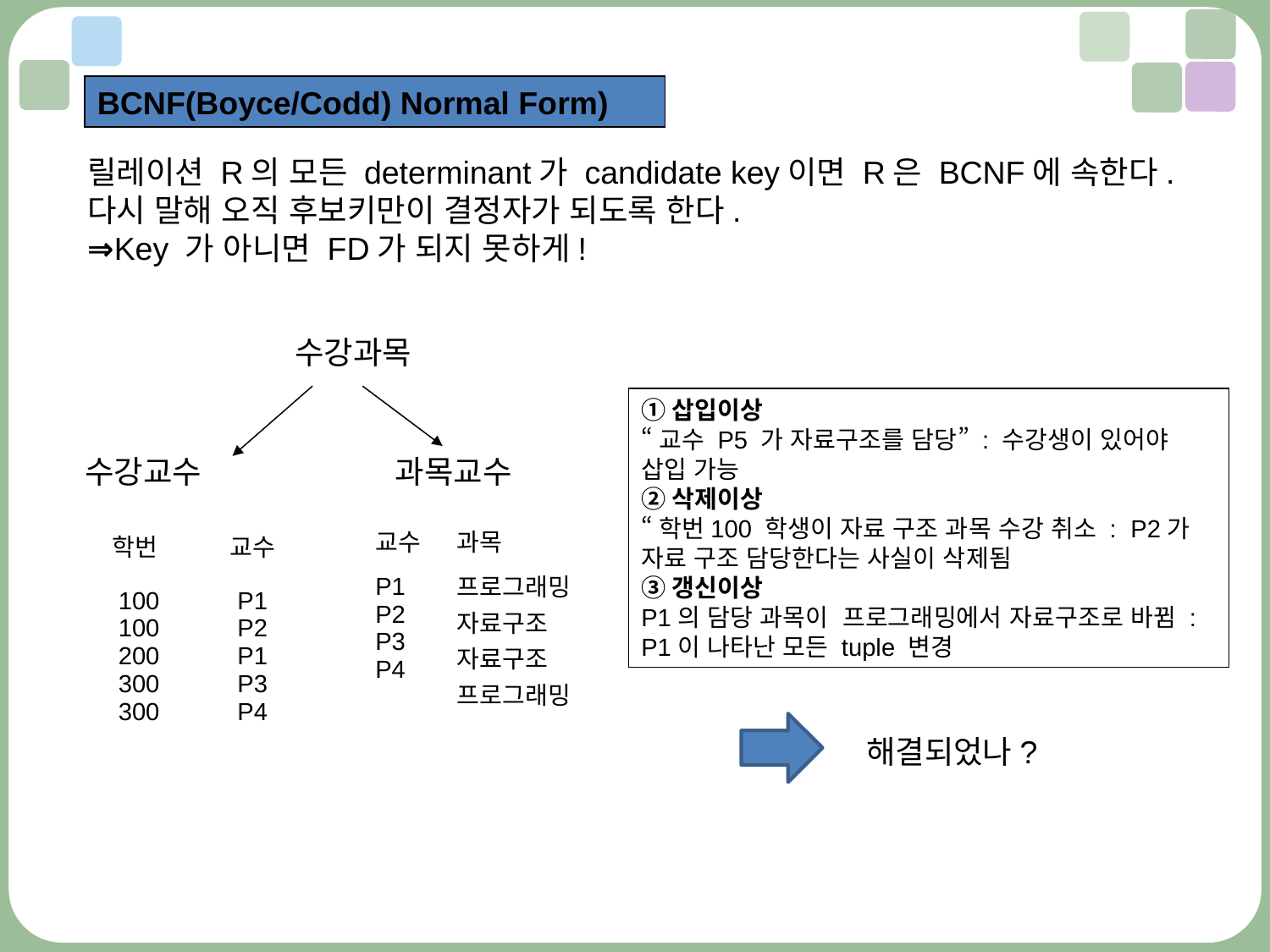

BCNF(Boyce/Codd) Normal Form)
릴레이션 R의 모든 determinant가 candidate key이면 R은 BCNF에 속한다.
다시 말해 오직 후보키만이 결정자가 되도록 한다.
⇒Key 가 아니면 FD가 되지 못하게!
수강과목

①삽입이상
“교수 P5 가 자료구조를 담당” : 수강생이 있어야 삽입 가능
②삭제이상
“학번100 학생이 자료 구조 과목 수강 취소 :  P2가 자료 구조 담당한다는 사실이 삭제됨
③갱신이상
P1의 담당 과목이  프로그래밍에서 자료구조로 바뀜 : P1이 나타난 모든 tuple 변경

수강교수
과목교수
| 학번 | 교수 |
| --- | --- |
| 100 100 200 300 300 | P1 P2 P1 P3 P4 |
| 교수 | 과목 |
| --- | --- |
| P1 P2 P3 P4 | 프로그래밍 자료구조 자료구조 프로그래밍 |

해결되었나?